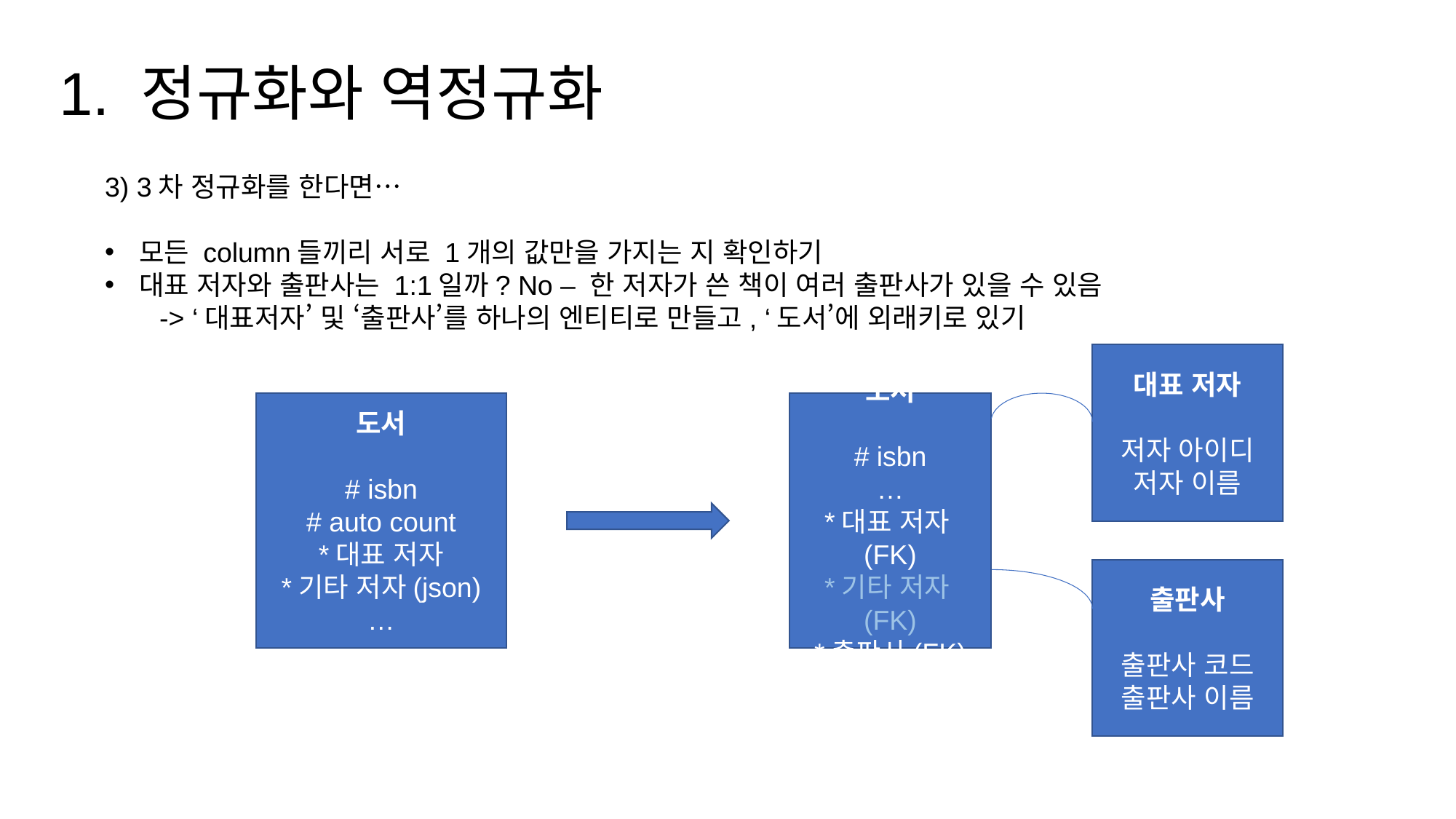

1. 정규화와 역정규화
3) 3차 정규화를 한다면…

모든 column들끼리 서로 1개의 값만을 가지는 지 확인하기
대표 저자와 출판사는 1:1일까? No – 한 저자가 쓴 책이 여러 출판사가 있을 수 있음
-> ‘대표저자’ 및 ‘출판사’를 하나의 엔티티로 만들고, ‘도서’에 외래키로 있기
대표 저자

저자 아이디
저자 이름
도서

# isbn
# auto count
*대표 저자
*기타 저자(json)
…
도서

# isbn
…
*대표 저자(FK)
*기타 저자(FK)
*출판사(FK)

출판사

출판사 코드
출판사 이름